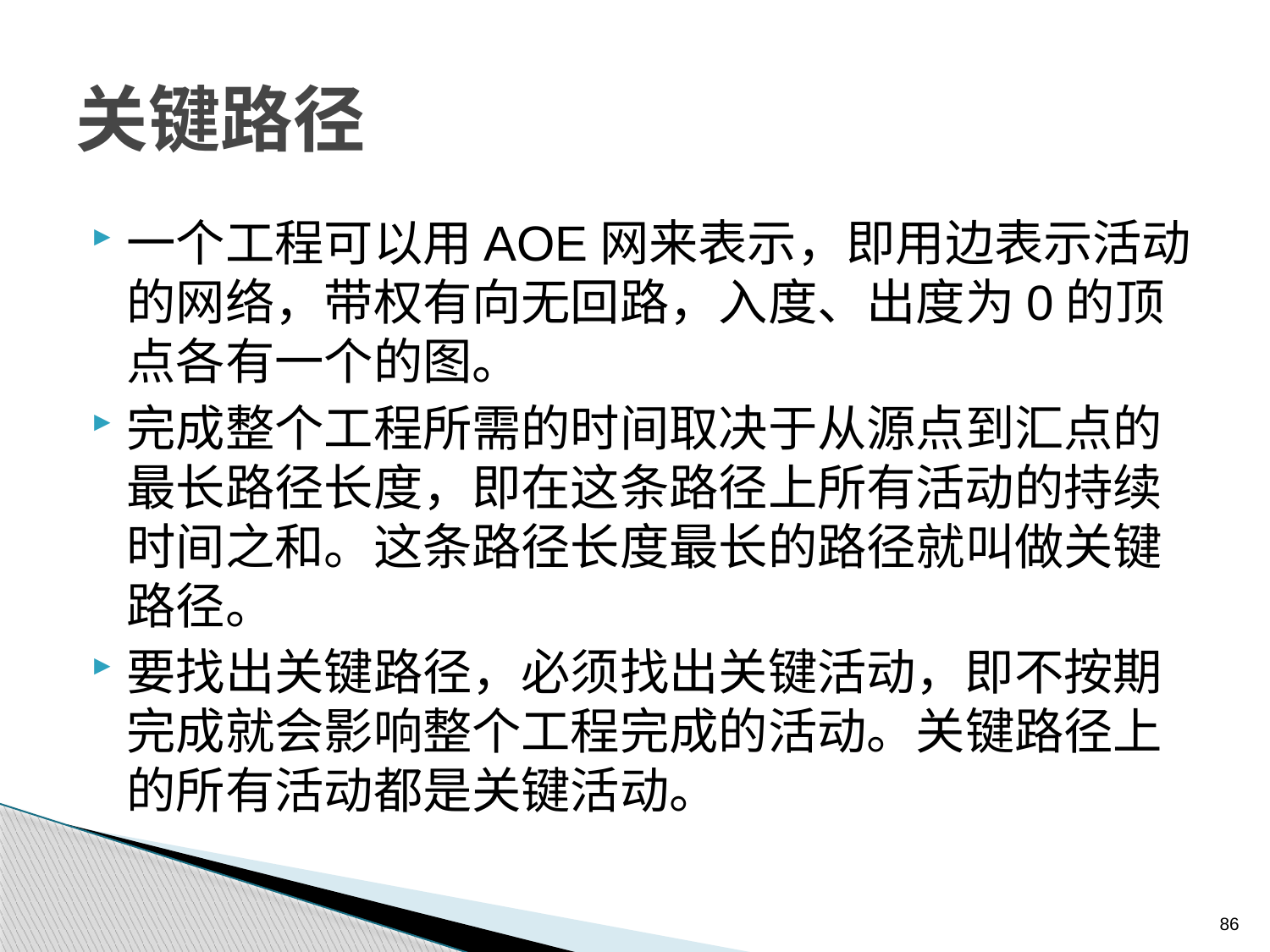

# 关键路径
一个工程可以用AOE网来表示，即用边表示活动的网络，带权有向无回路，入度、出度为0的顶点各有一个的图。
完成整个工程所需的时间取决于从源点到汇点的最长路径长度，即在这条路径上所有活动的持续时间之和。这条路径长度最长的路径就叫做关键路径。
要找出关键路径，必须找出关键活动，即不按期完成就会影响整个工程完成的活动。关键路径上的所有活动都是关键活动。

86